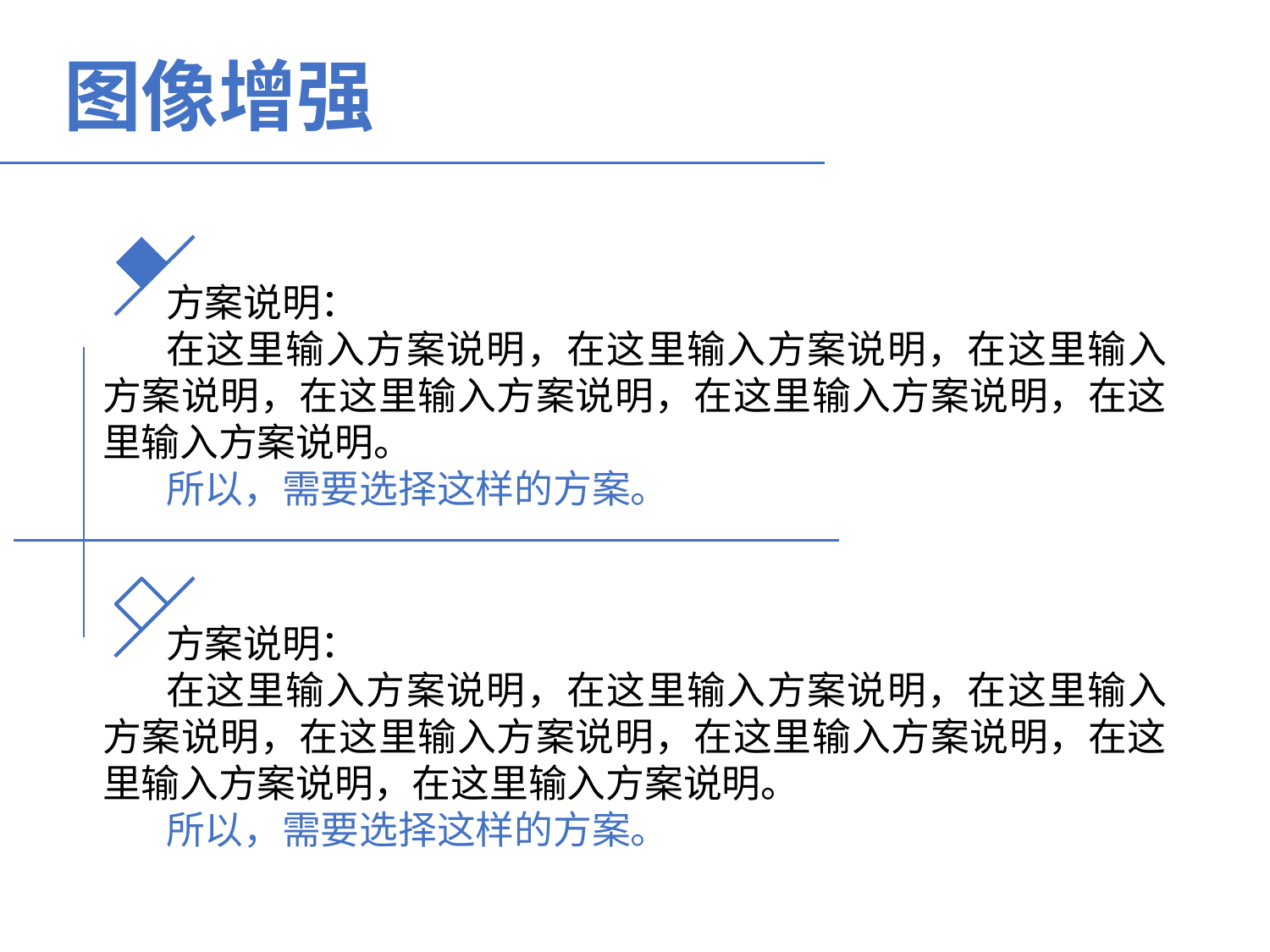

图像增强

方案说明：
在这里输入方案说明，在这里输入方案说明，在这里输入方案说明，在这里输入方案说明，在这里输入方案说明，在这里输入方案说明。
所以，需要选择这样的方案。

方案说明：
在这里输入方案说明，在这里输入方案说明，在这里输入方案说明，在这里输入方案说明，在这里输入方案说明，在这里输入方案说明，在这里输入方案说明。
所以，需要选择这样的方案。